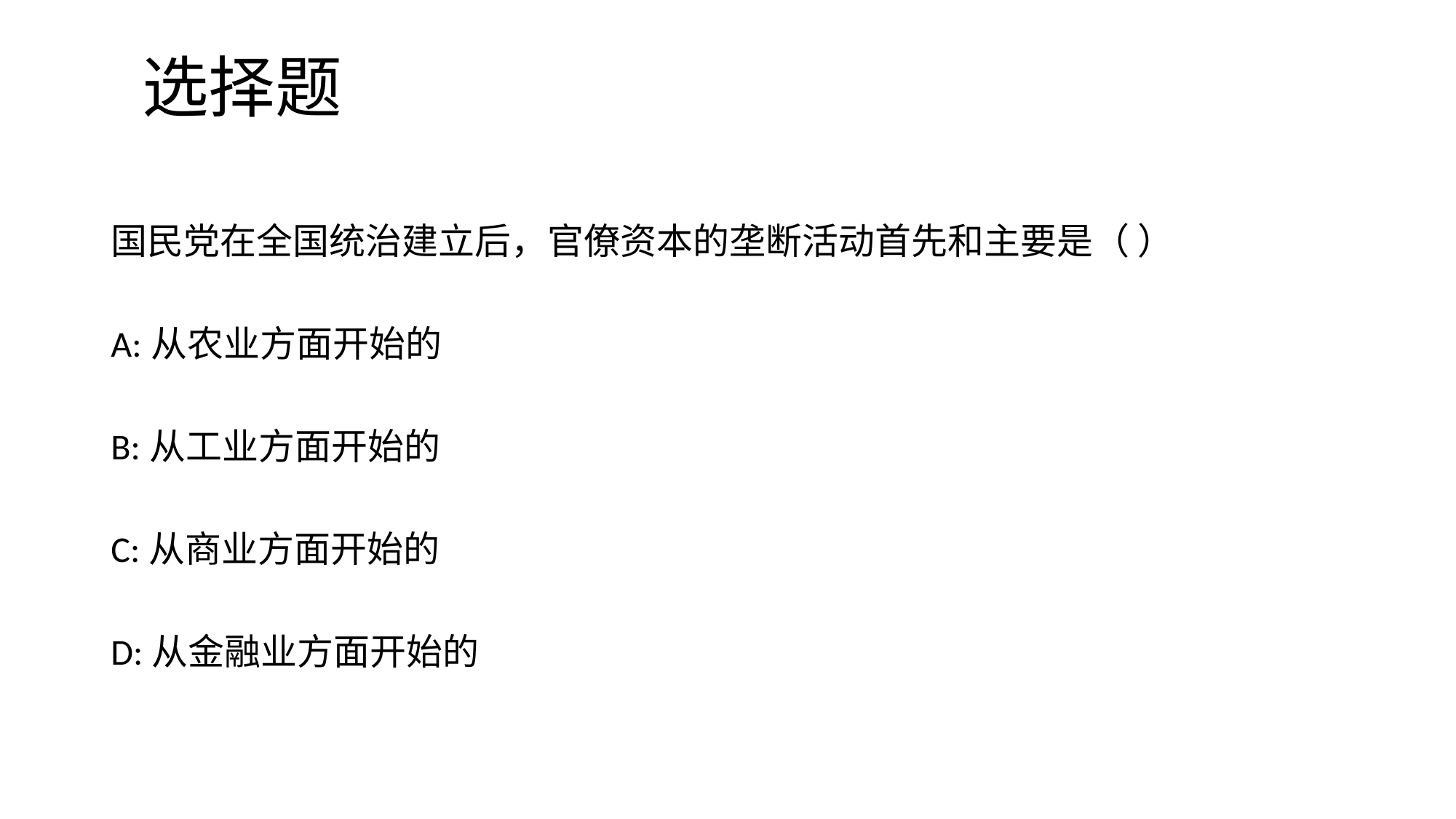

# 选择题
国民党在全国统治建立后，官僚资本的垄断活动首先和主要是（ ）
A:从农业方面开始的
B:从工业方面开始的
C:从商业方面开始的
D:从金融业方面开始的